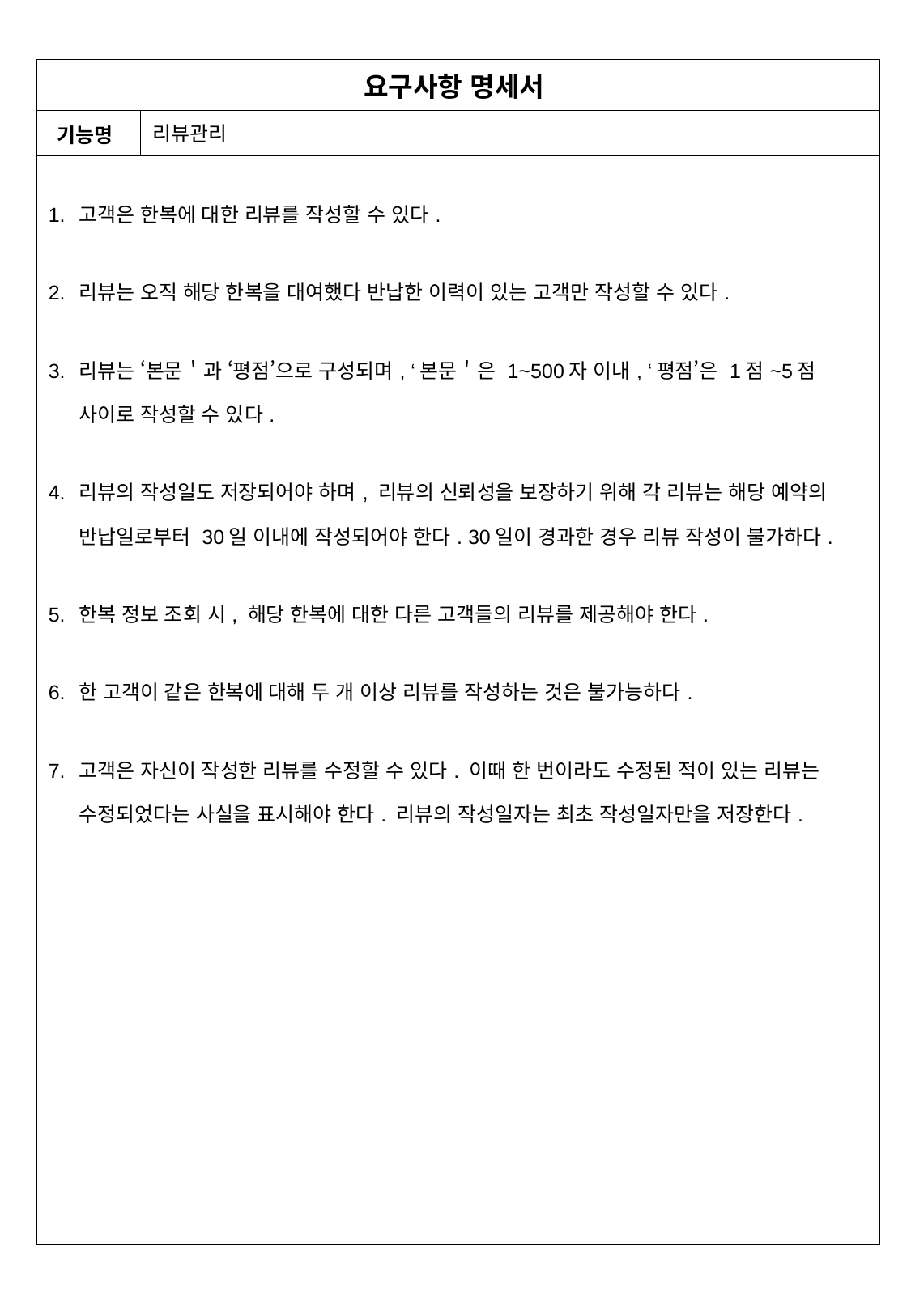

| 요구사항 명세서 |  |
| --- | --- |
| 기능명 | 리뷰관리 |
| 고객은 한복에 대한 리뷰를 작성할 수 있다. 리뷰는 오직 해당 한복을 대여했다 반납한 이력이 있는 고객만 작성할 수 있다. 리뷰는 ‘본문＇과 ‘평점’으로 구성되며, ‘본문＇은 1~500자 이내, ‘평점’은 1점~5점 사이로 작성할 수 있다. 리뷰의 작성일도 저장되어야 하며, 리뷰의 신뢰성을 보장하기 위해 각 리뷰는 해당 예약의 반납일로부터 30일 이내에 작성되어야 한다. 30일이 경과한 경우 리뷰 작성이 불가하다. 한복 정보 조회 시, 해당 한복에 대한 다른 고객들의 리뷰를 제공해야 한다. 한 고객이 같은 한복에 대해 두 개 이상 리뷰를 작성하는 것은 불가능하다. 고객은 자신이 작성한 리뷰를 수정할 수 있다. 이때 한 번이라도 수정된 적이 있는 리뷰는 수정되었다는 사실을 표시해야 한다. 리뷰의 작성일자는 최초 작성일자만을 저장한다. |  |